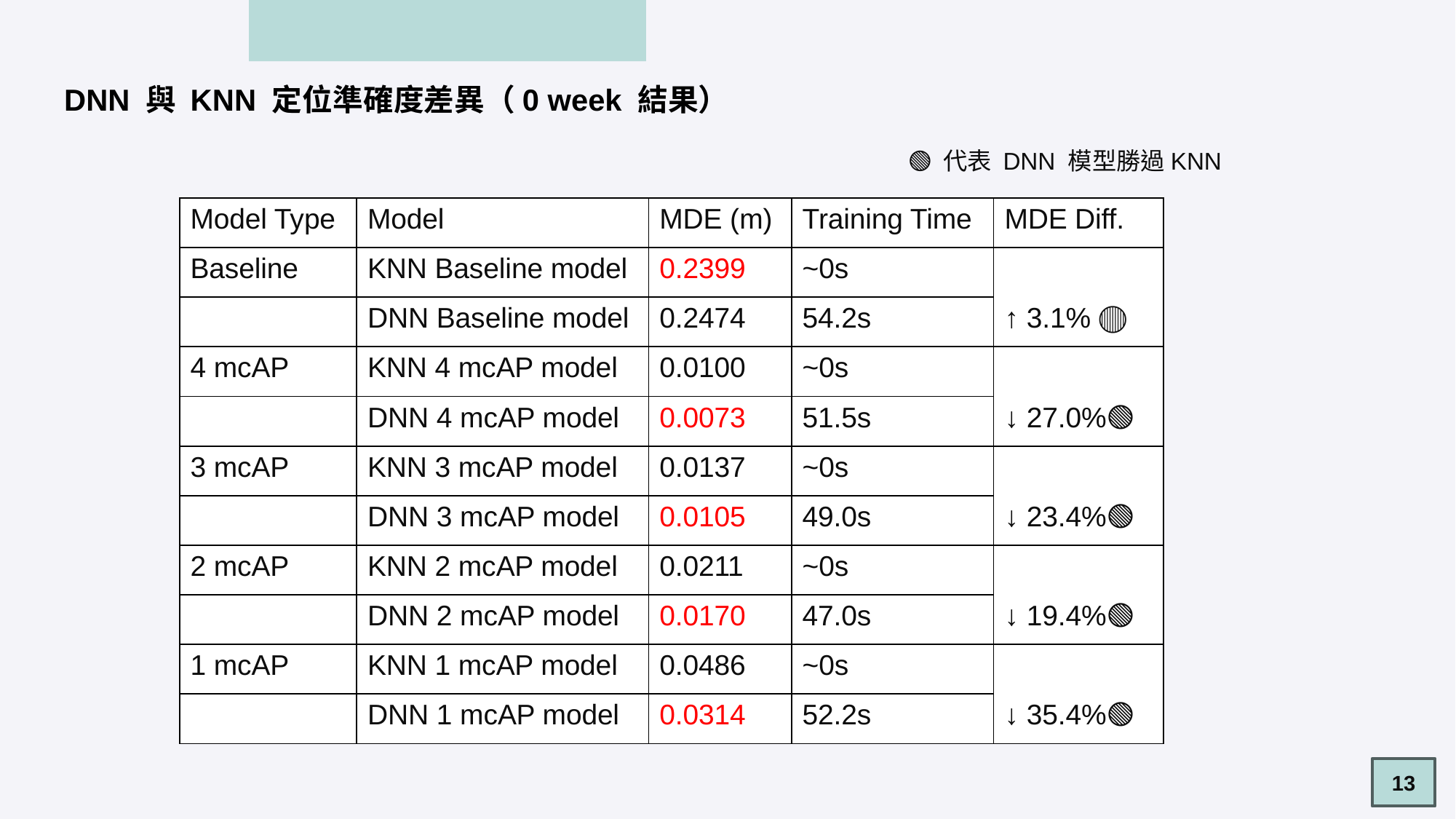

DNN 與 KNN 定位準確度差異（0 week 結果）
🟢 代表 DNN 模型勝過KNN
| Model Type | Model | MDE (m) | Training Time | MDE Diff. |
| --- | --- | --- | --- | --- |
| Baseline | KNN Baseline model | 0.2399 | ~0s |  |
|  | DNN Baseline model | 0.2474 | 54.2s | ↑ 3.1% 🔴 |
| 4 mcAP | KNN 4 mcAP model | 0.0100 | ~0s |  |
|  | DNN 4 mcAP model | 0.0073 | 51.5s | ↓ 27.0%🟢 |
| 3 mcAP | KNN 3 mcAP model | 0.0137 | ~0s |  |
|  | DNN 3 mcAP model | 0.0105 | 49.0s | ↓ 23.4%🟢 |
| 2 mcAP | KNN 2 mcAP model | 0.0211 | ~0s |  |
|  | DNN 2 mcAP model | 0.0170 | 47.0s | ↓ 19.4%🟢 |
| 1 mcAP | KNN 1 mcAP model | 0.0486 | ~0s |  |
|  | DNN 1 mcAP model | 0.0314 | 52.2s | ↓ 35.4%🟢 |
13